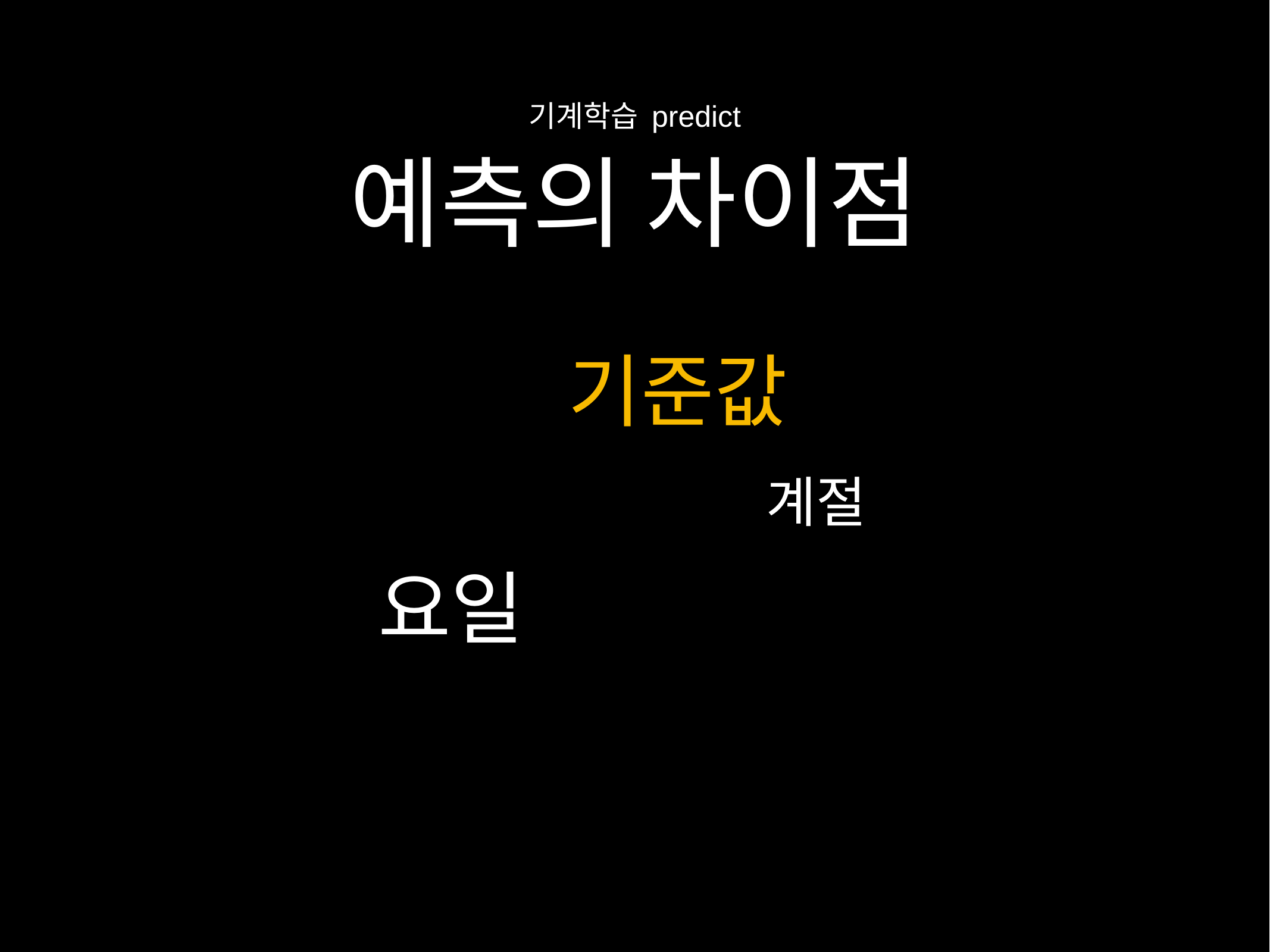

기계학습 predict
# 예측의 차이점
기준값
계절
요일